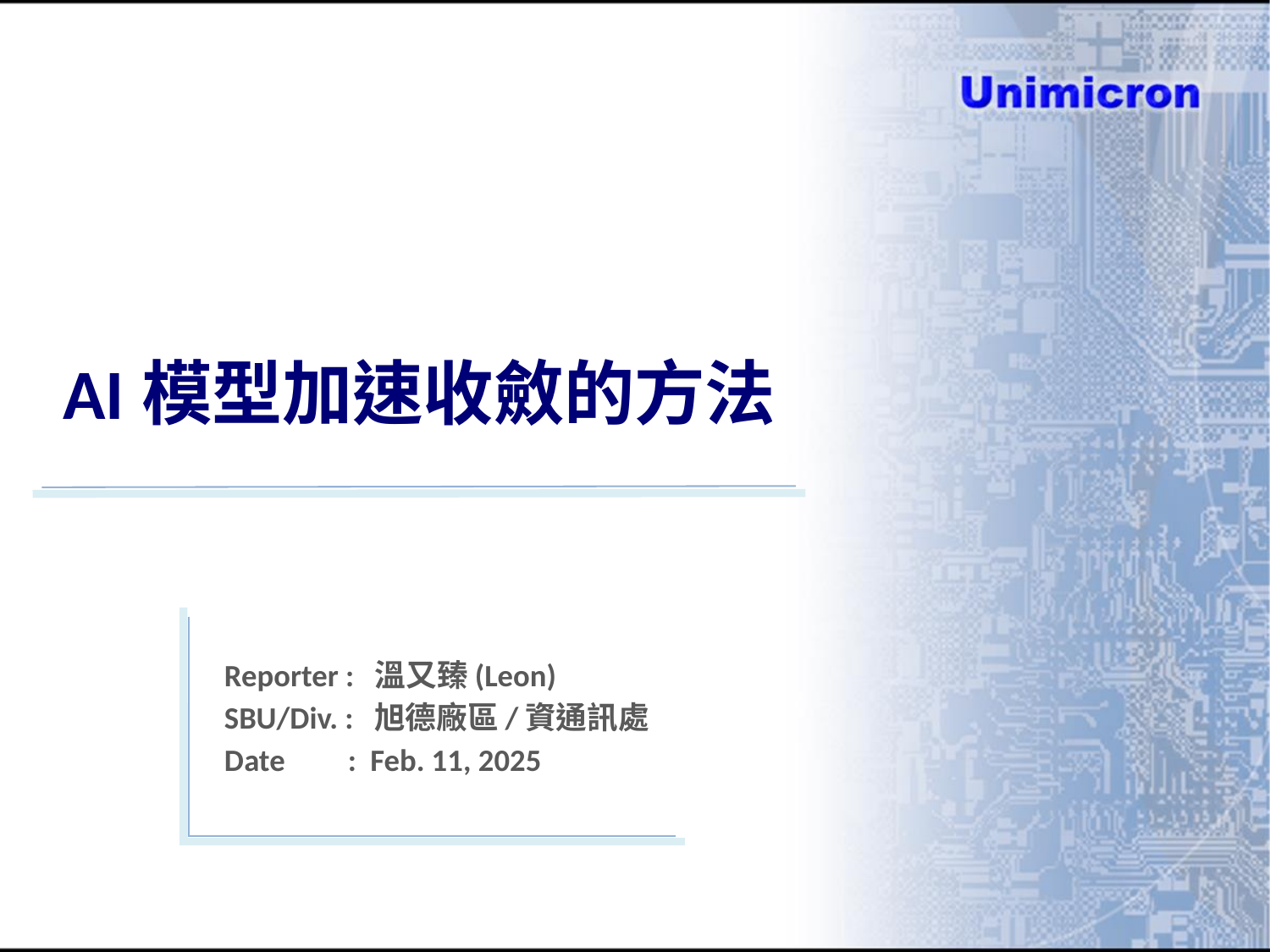

# AI模型加速收斂的方法
Reporter :  溫又臻(Leon)
SBU/Div. :  旭德廠區/資通訊處
Date         :  Feb. 11, 2025